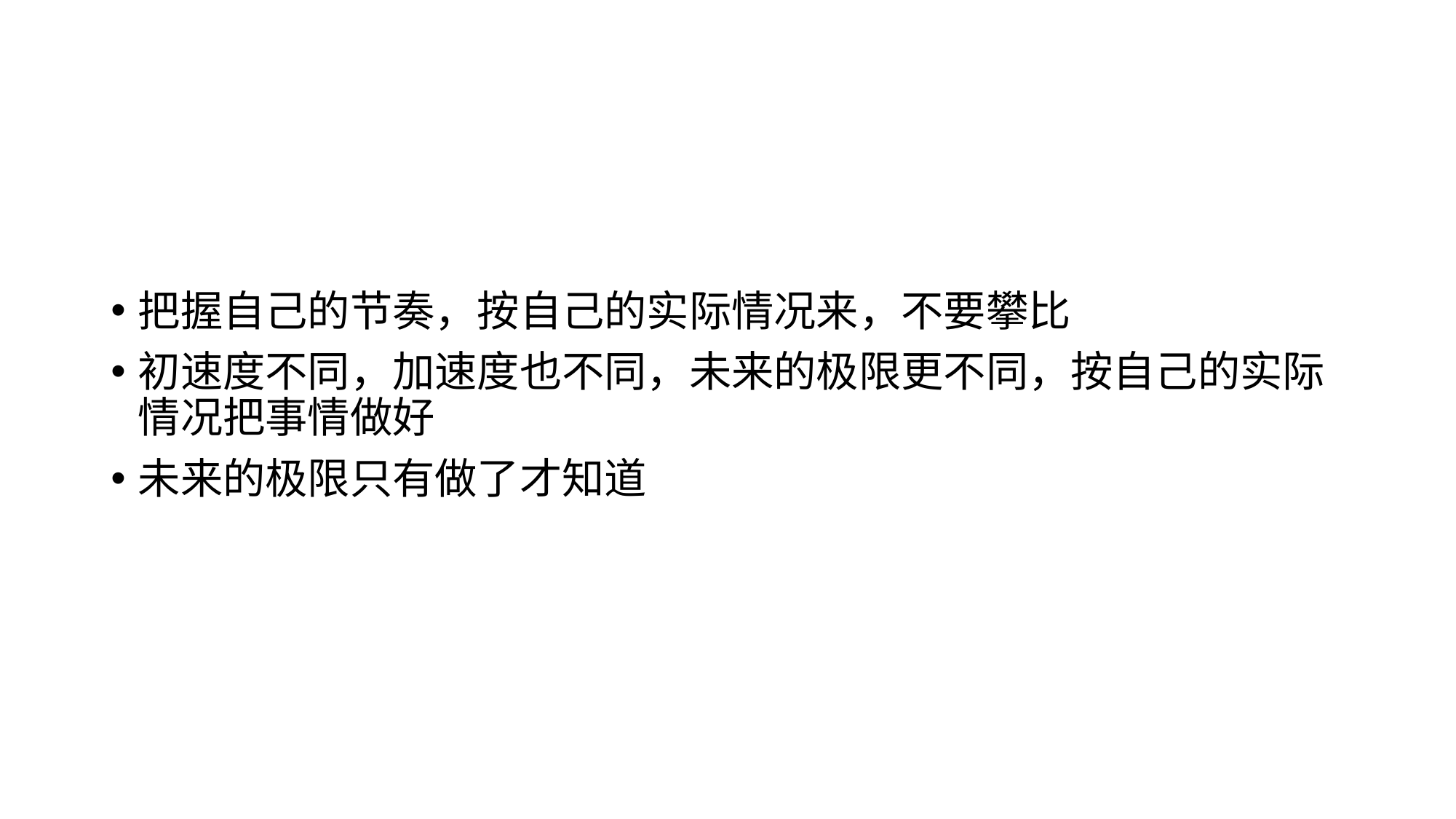

把握自己的节奏，按自己的实际情况来，不要攀比
初速度不同，加速度也不同，未来的极限更不同，按自己的实际情况把事情做好
未来的极限只有做了才知道